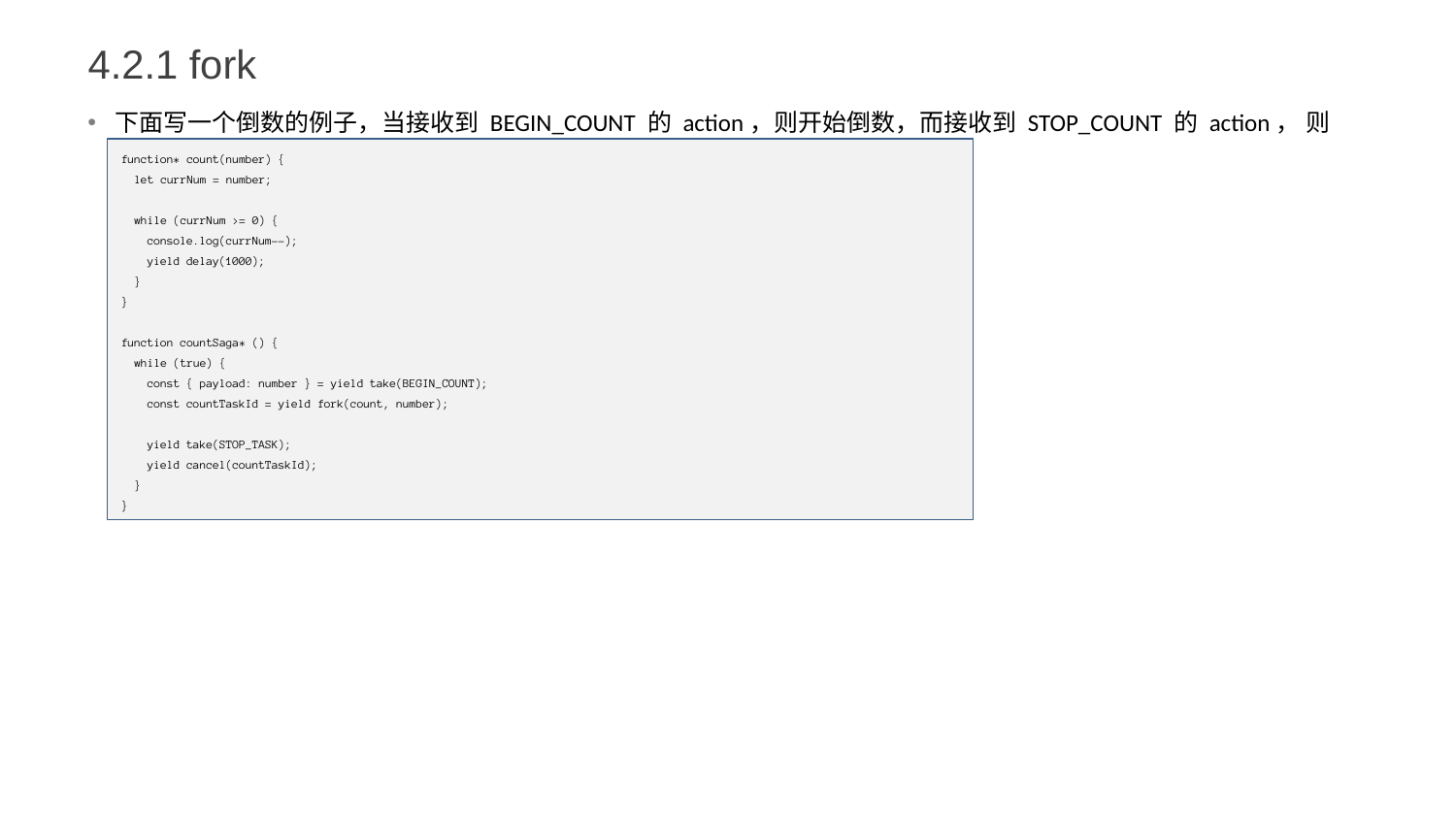

4.2.1 fork
下面写一个倒数的例子，当接收到 BEGIN_COUNT 的 action，则开始倒数，而接收到 STOP_COUNT 的 action， 则停止倒数。
function* count(number) {
  let currNum = number;

  while (currNum >= 0) {
    console.log(currNum--);
    yield delay(1000);
  }
}

function countSaga* () {
  while (true) {
    const { payload: number } = yield take(BEGIN_COUNT);
    const countTaskId = yield fork(count, number);

    yield take(STOP_TASK);
    yield cancel(countTaskId);
  }
}